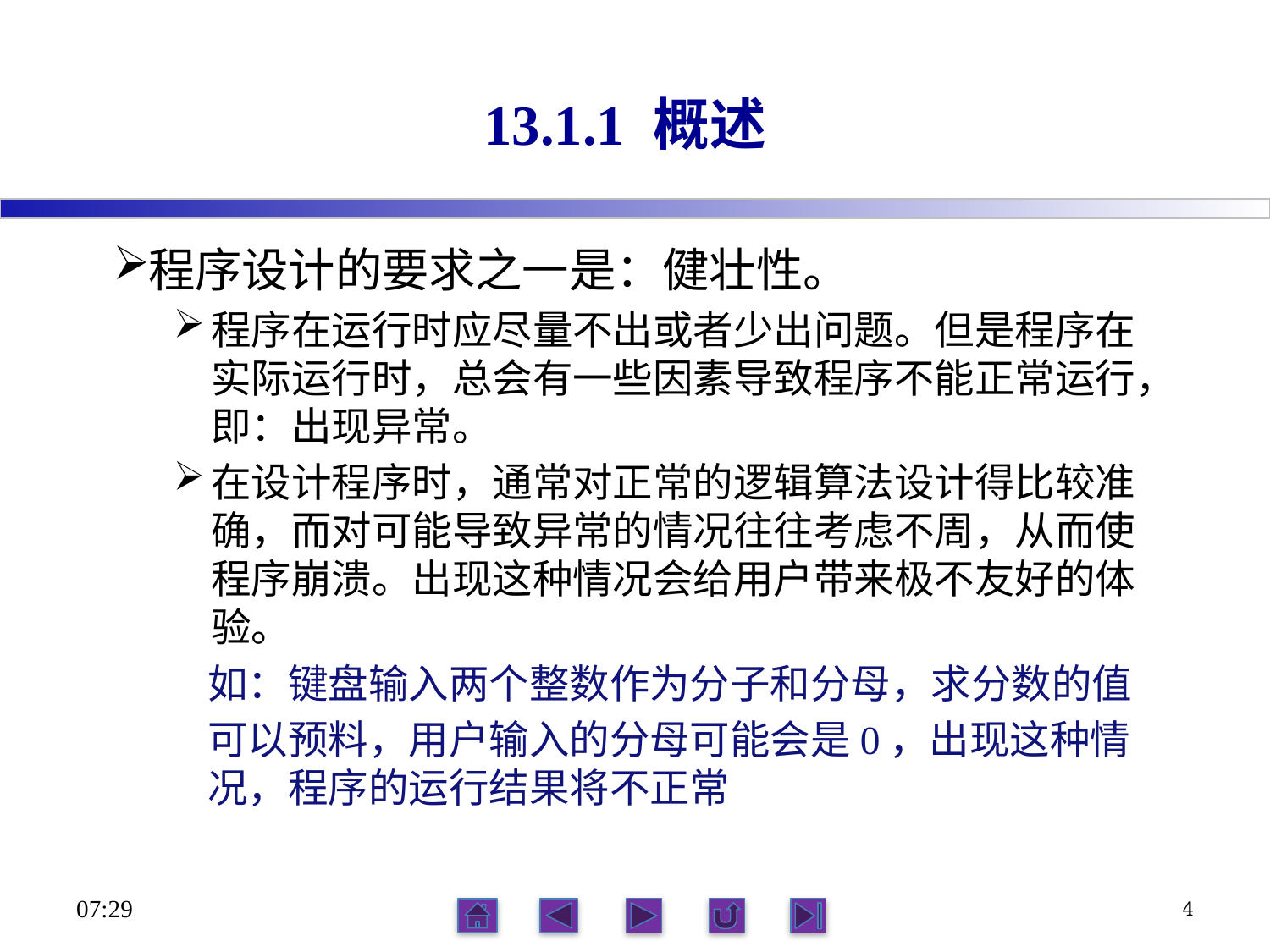

# 13.1.1 概述
程序设计的要求之一是：健壮性。
程序在运行时应尽量不出或者少出问题。但是程序在实际运行时，总会有一些因素导致程序不能正常运行，即：出现异常。
在设计程序时，通常对正常的逻辑算法设计得比较准确，而对可能导致异常的情况往往考虑不周，从而使程序崩溃。出现这种情况会给用户带来极不友好的体验。
如：键盘输入两个整数作为分子和分母，求分数的值
可以预料，用户输入的分母可能会是0，出现这种情况，程序的运行结果将不正常

07:29
4